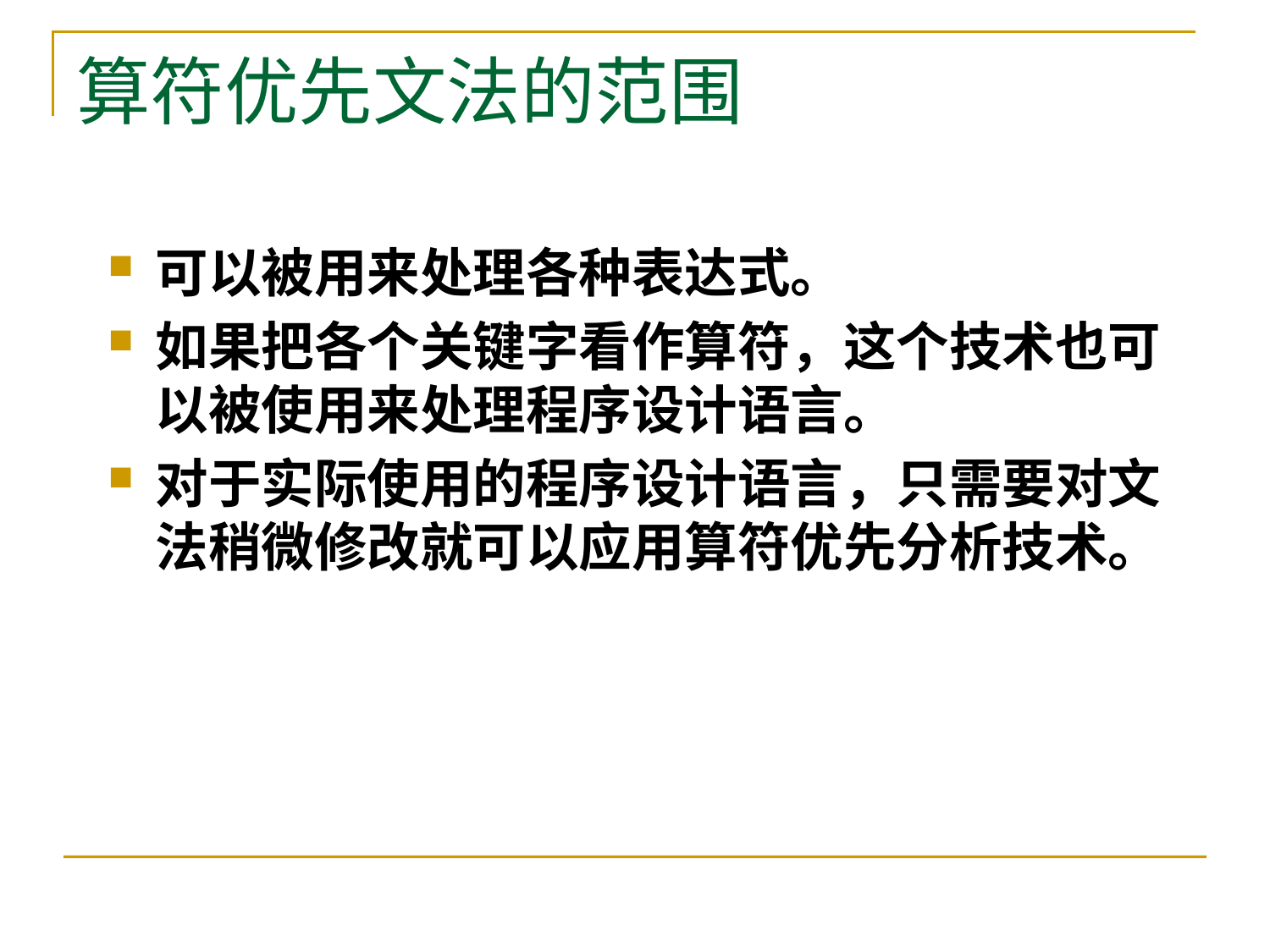

# 算符优先文法的范围
可以被用来处理各种表达式。
如果把各个关键字看作算符，这个技术也可以被使用来处理程序设计语言。
对于实际使用的程序设计语言，只需要对文法稍微修改就可以应用算符优先分析技术。
71